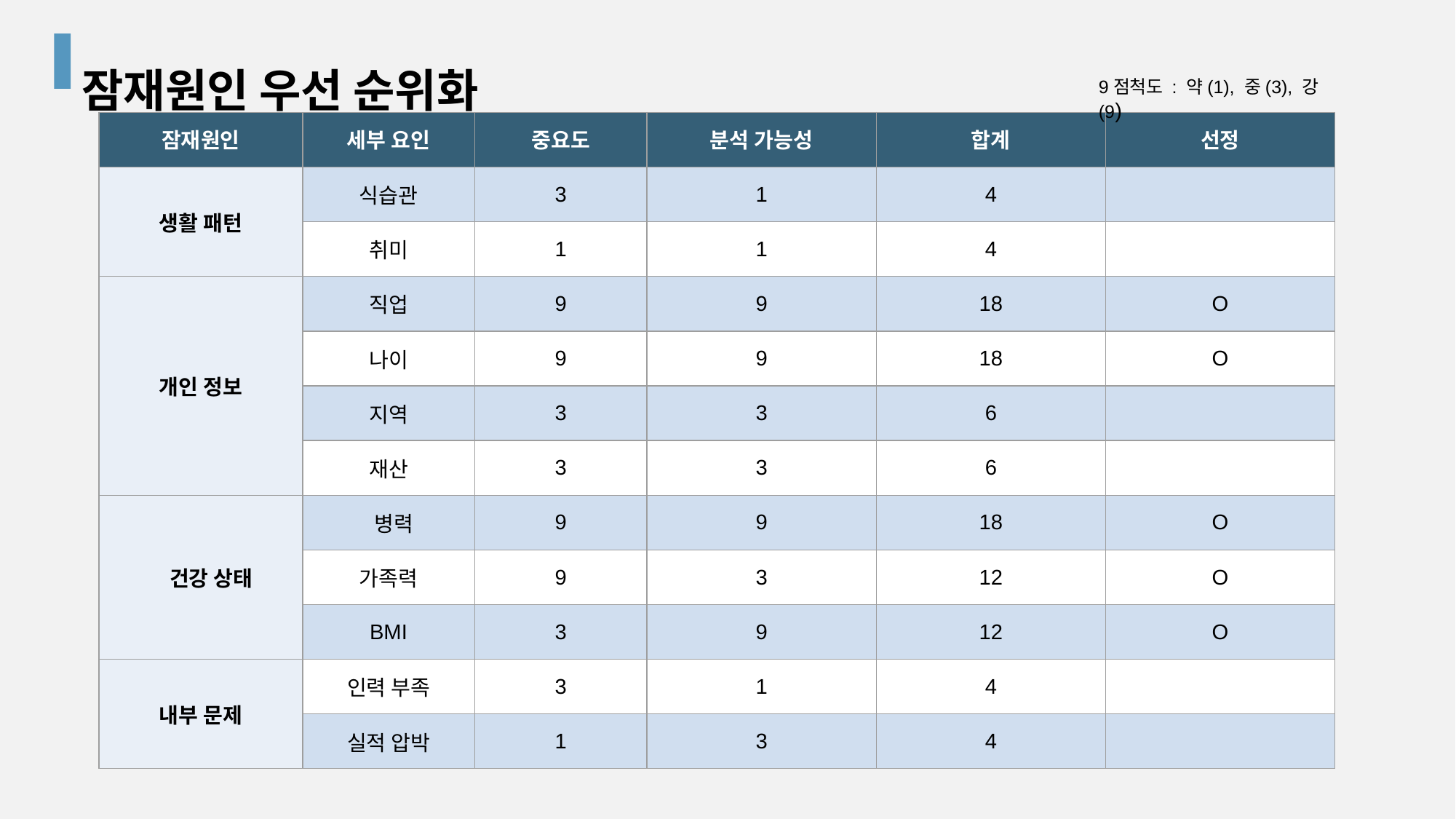

잠재원인 우선 순위화

9점척도 : 약(1), 중(3), 강(9)
| 잠재원인 | 세부 요인 | 중요도 | 분석 가능성 | 합계 | 선정 |
| --- | --- | --- | --- | --- | --- |
| 생활 패턴 | 식습관 | 3 | 1 | 4 |  |
|  | 취미 | 1 | 1 | 4 |  |
| 개인 정보 | 직업 | 9 | 9 | 18 | O |
|  | 나이 | 9 | 9 | 18 | O |
|  | 지역 | 3 | 3 | 6 |  |
|  | 재산 | 3 | 3 | 6 |  |
| 건강 상태 | 병력 | 9 | 9 | 18 | O |
|  | 가족력 | 9 | 3 | 12 | O |
|  | BMI | 3 | 9 | 12 | O |
| 내부 문제 | 인력 부족 | 3 | 1 | 4 |  |
|  | 실적 압박 | 1 | 3 | 4 |  |